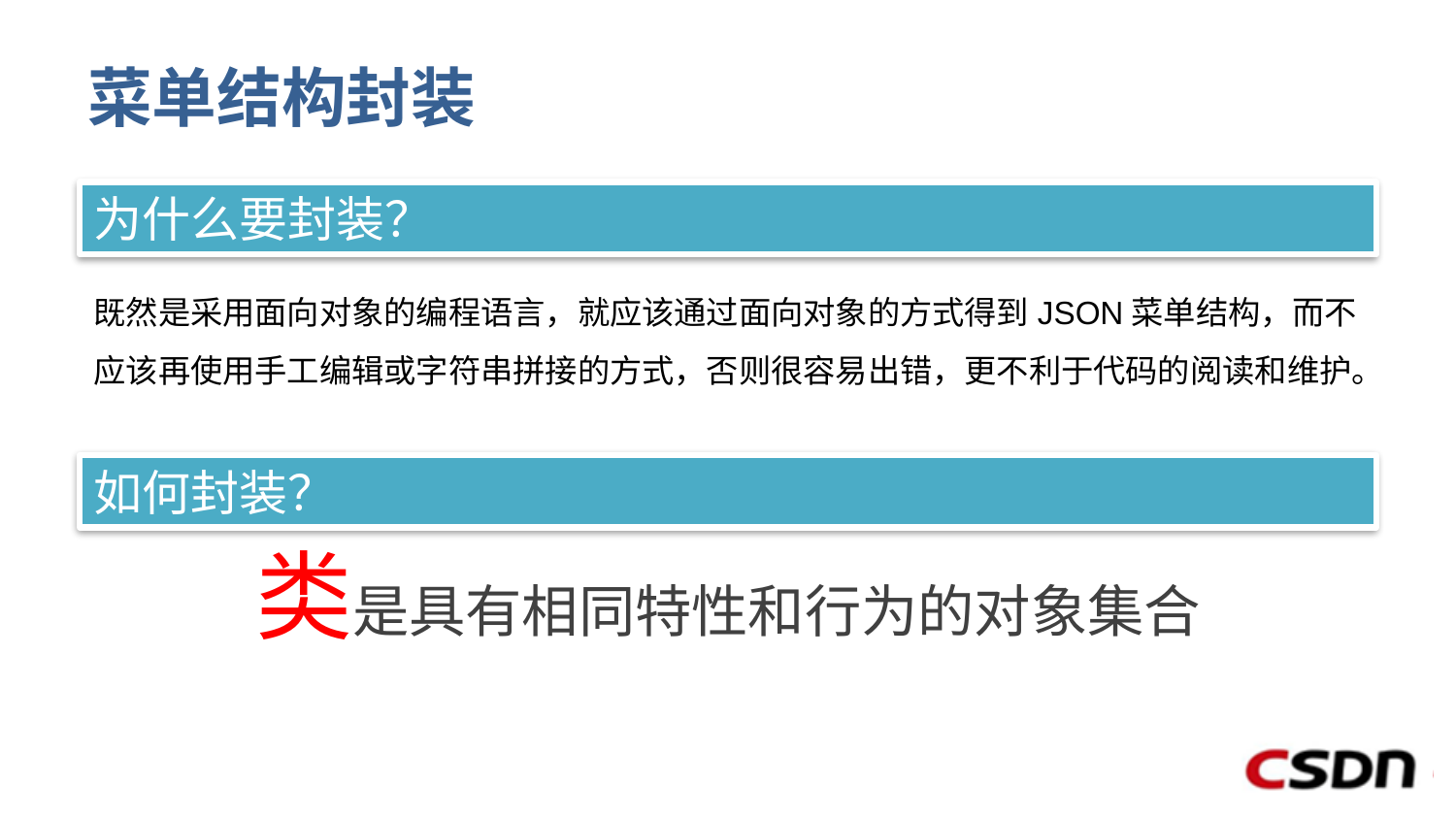

# 菜单结构封装
为什么要封装？
既然是采用面向对象的编程语言，就应该通过面向对象的方式得到JSON菜单结构，而不应该再使用手工编辑或字符串拼接的方式，否则很容易出错，更不利于代码的阅读和维护。
如何封装？
类是具有相同特性和行为的对象集合